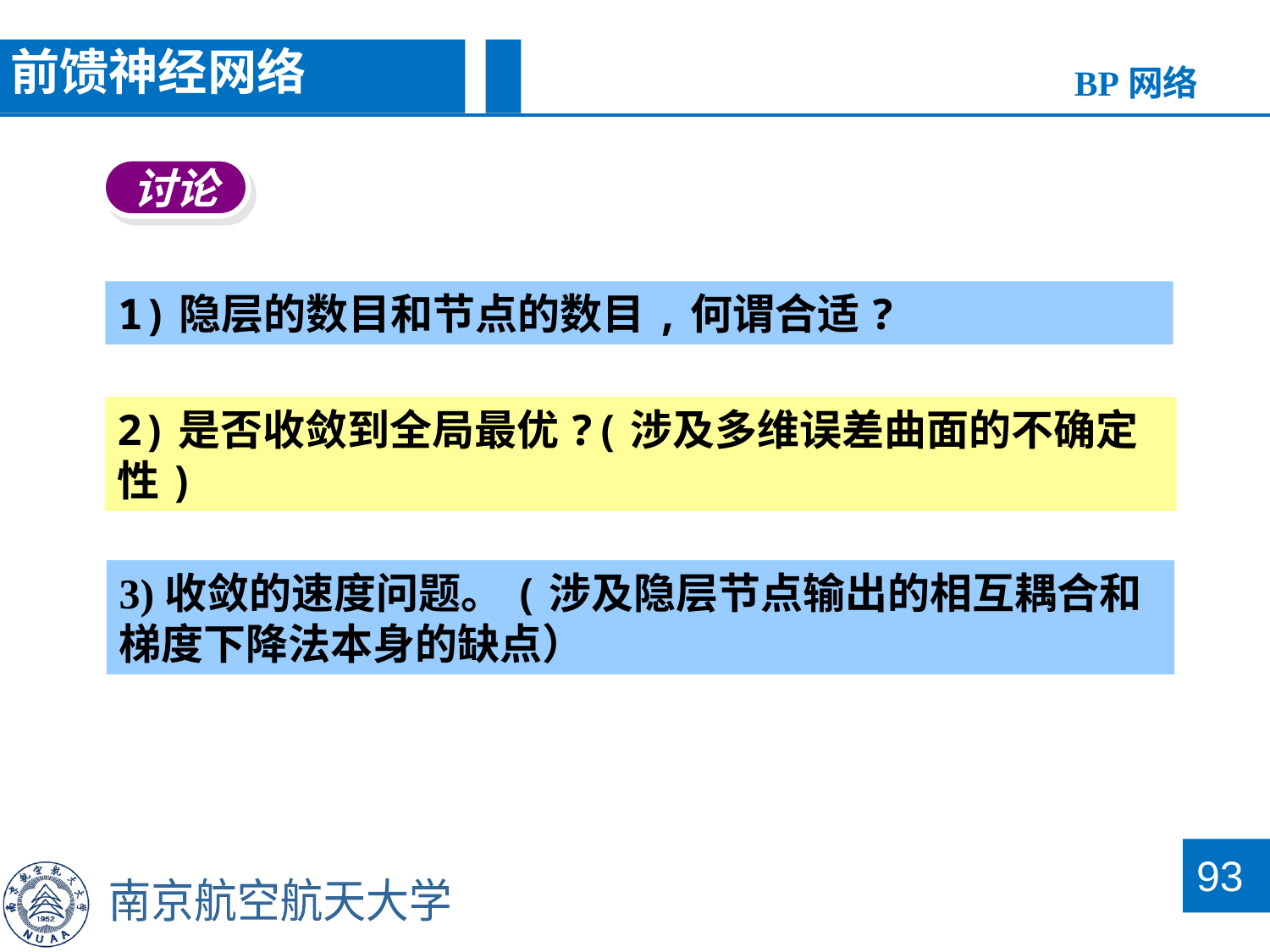

前馈神经网络
BP网络
讨论
1)隐层的数目和节点的数目,何谓合适?
2)是否收敛到全局最优?(涉及多维误差曲面的不确定性)
3)收敛的速度问题。(涉及隐层节点输出的相互耦合和梯度下降法本身的缺点）